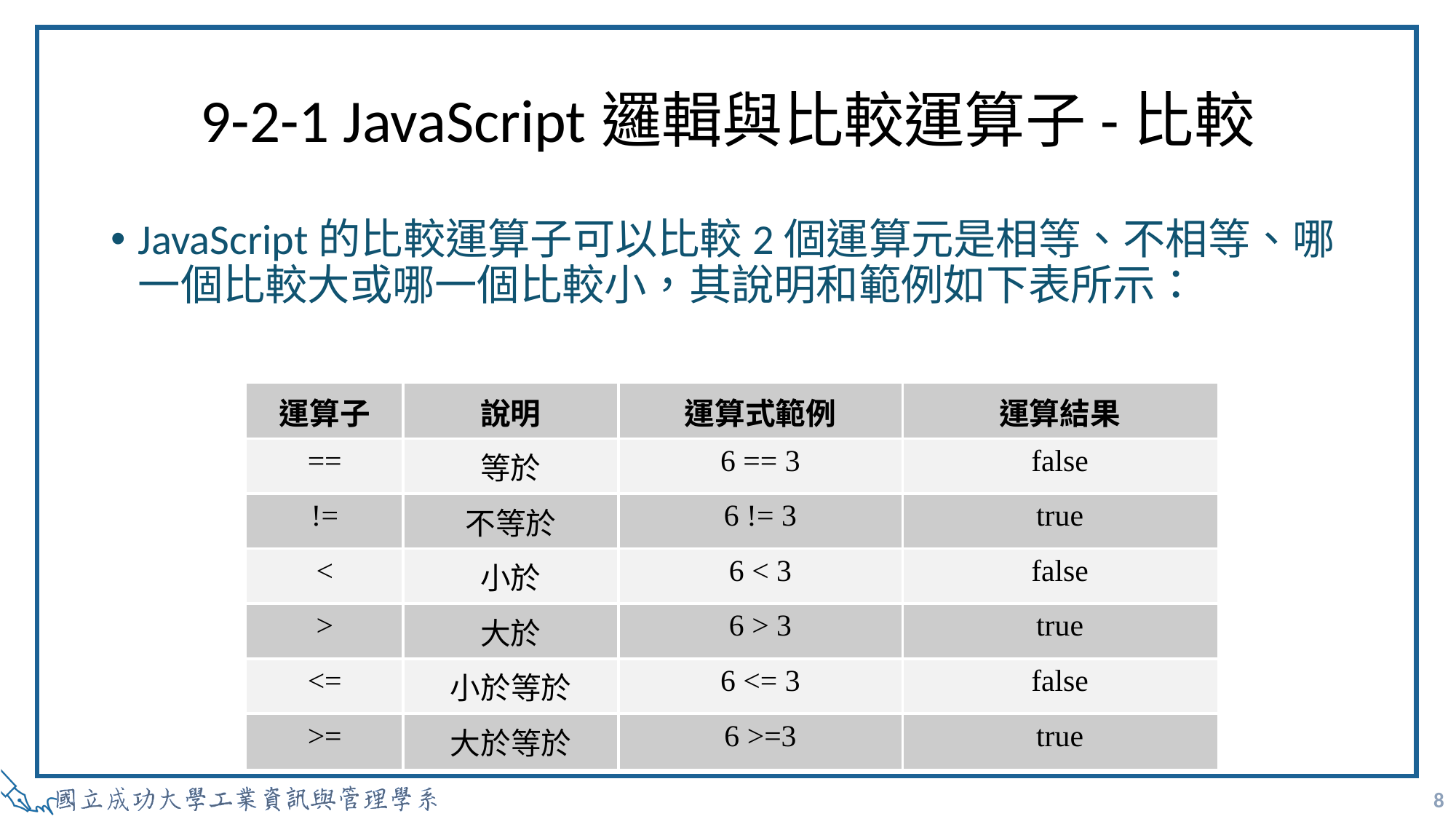

# 9-2-1 JavaScript邏輯與比較運算子-比較
JavaScript的比較運算子可以比較2個運算元是相等、不相等、哪一個比較大或哪一個比較小，其說明和範例如下表所示：

| 運算子 | 說明 | 運算式範例 | 運算結果 |
| --- | --- | --- | --- |
| == | 等於 | 6 == 3 | false |
| != | 不等於 | 6 != 3 | true |
| < | 小於 | 6 < 3 | false |
| > | 大於 | 6 > 3 | true |
| <= | 小於等於 | 6 <= 3 | false |
| >= | 大於等於 | 6 >=3 | true |
8